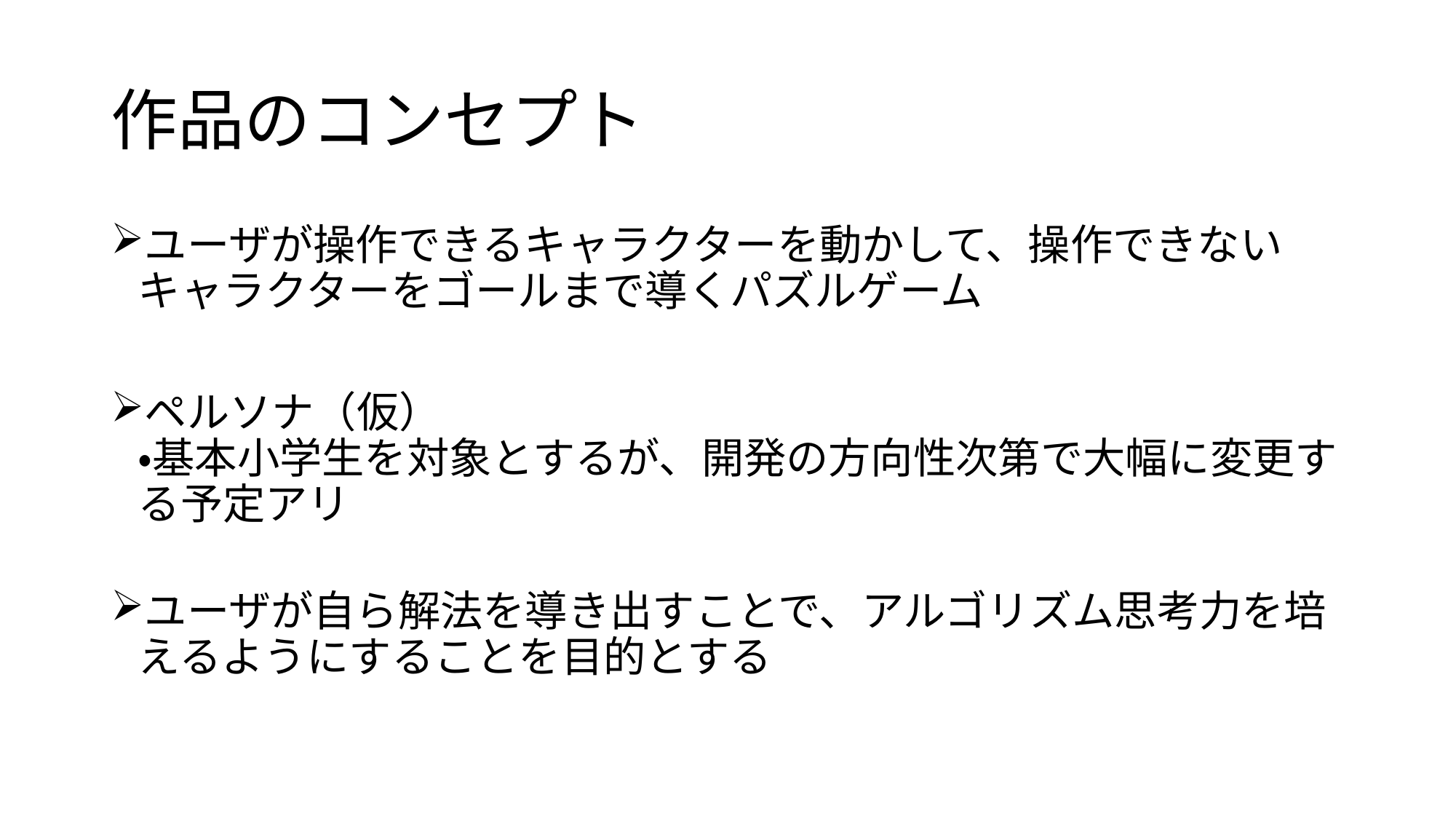

# 作品のコンセプト
ユーザが操作できるキャラクターを動かして、操作できないキャラクターをゴールまで導くパズルゲーム

ペルソナ（仮）
・基本小学生を対象とするが、開発の方向性次第で大幅に変更する予定アリ
ユーザが自ら解法を導き出すことで、アルゴリズム思考力を培えるようにすることを目的とする